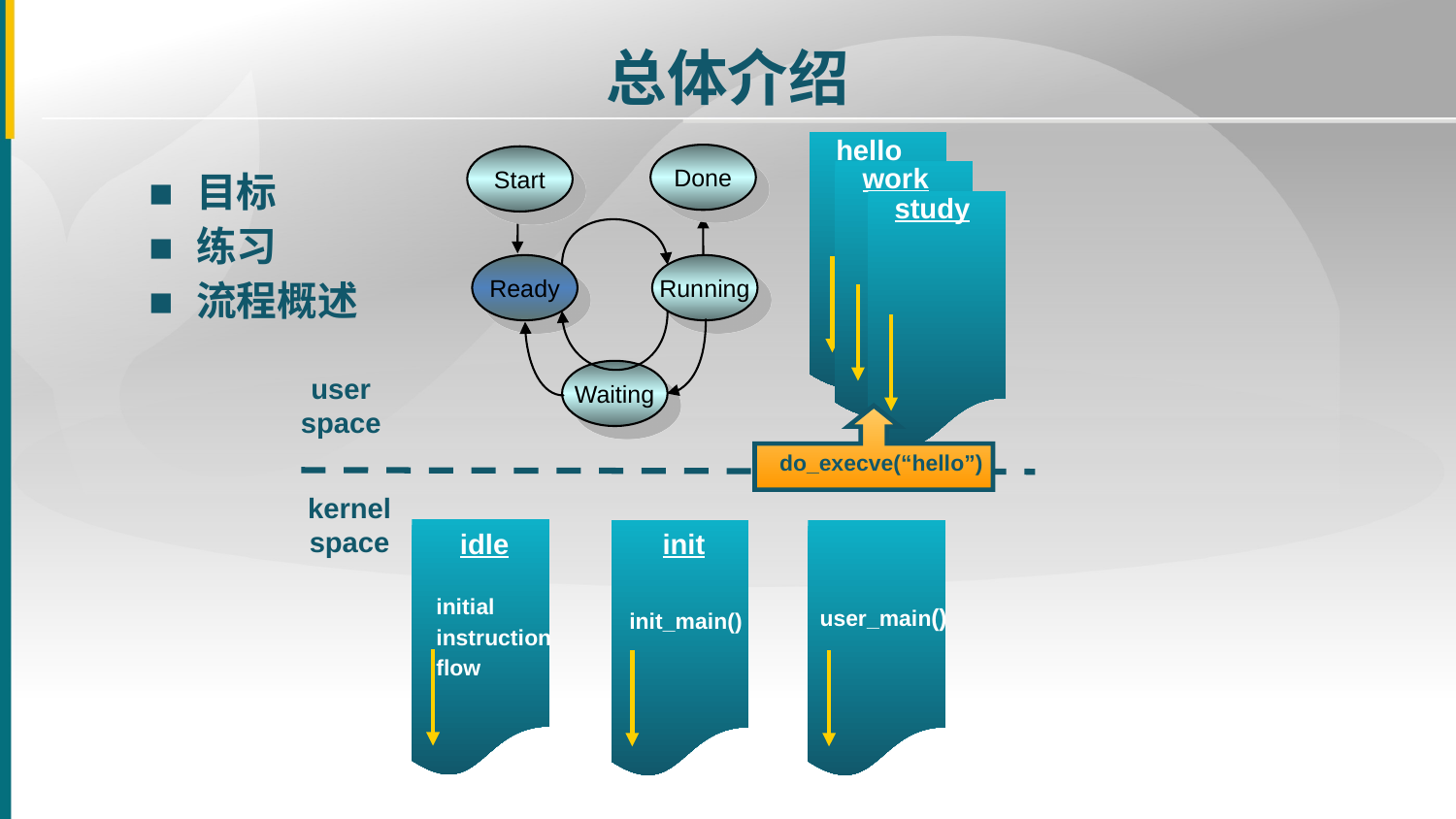

总体介绍
hello

Done
Start

Ready
Running

Waiting
work

■
目标
study

■
练习
■
流程概述
user
space

do_execve(“hello”)

kernel
space

idle
initial
instruction
flow
init

init_main()

user_main()